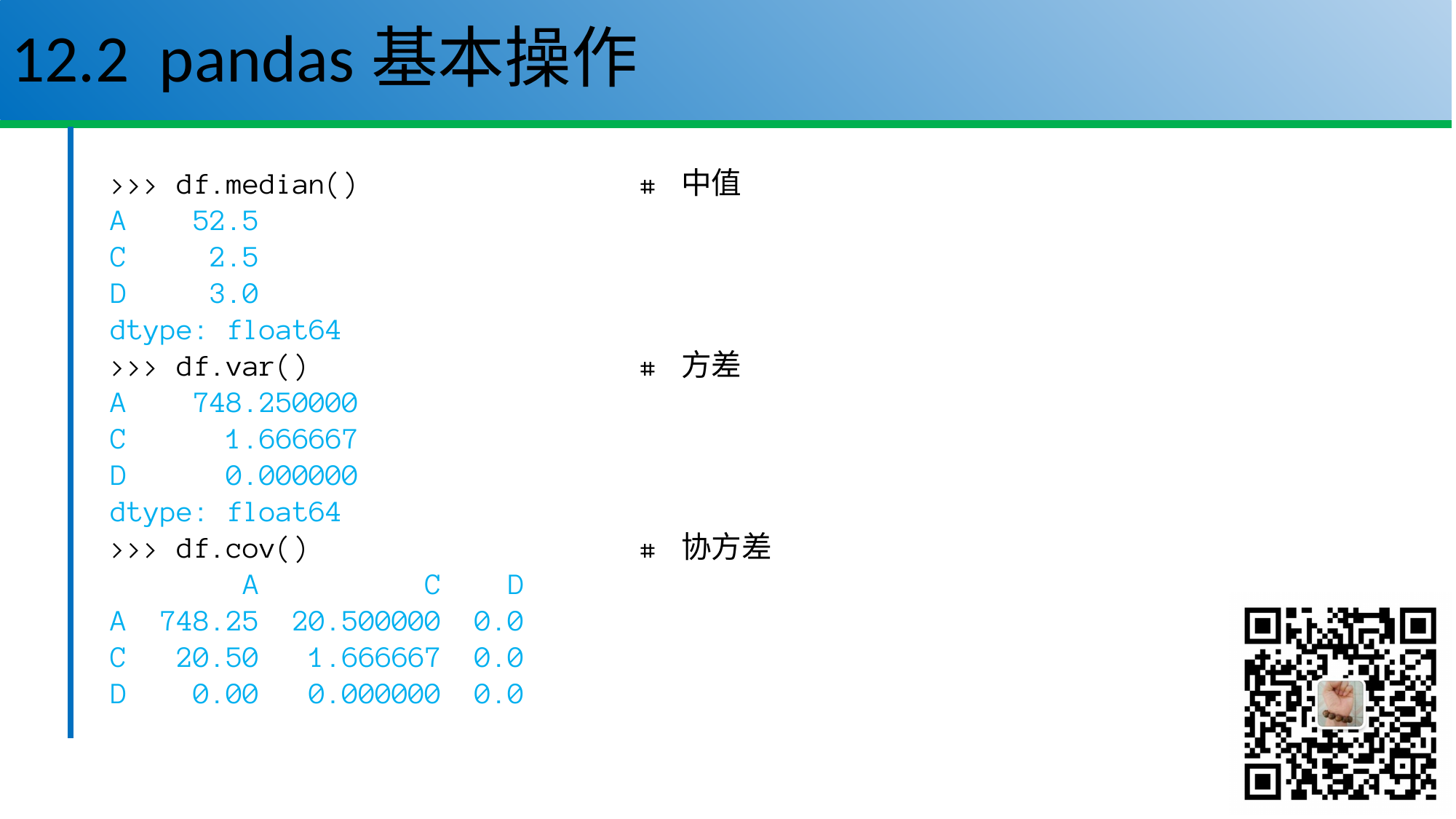

# 12.2  pandas基本操作
>>> df.median()                 # 中值
A    52.5
C     2.5
D     3.0
dtype: float64
>>> df.var()                    # 方差
A    748.250000
C      1.666667
D      0.000000
dtype: float64
>>> df.cov()                    # 协方差
        A          C    D
A  748.25  20.500000  0.0
C   20.50   1.666667  0.0
D    0.00   0.000000  0.0
34